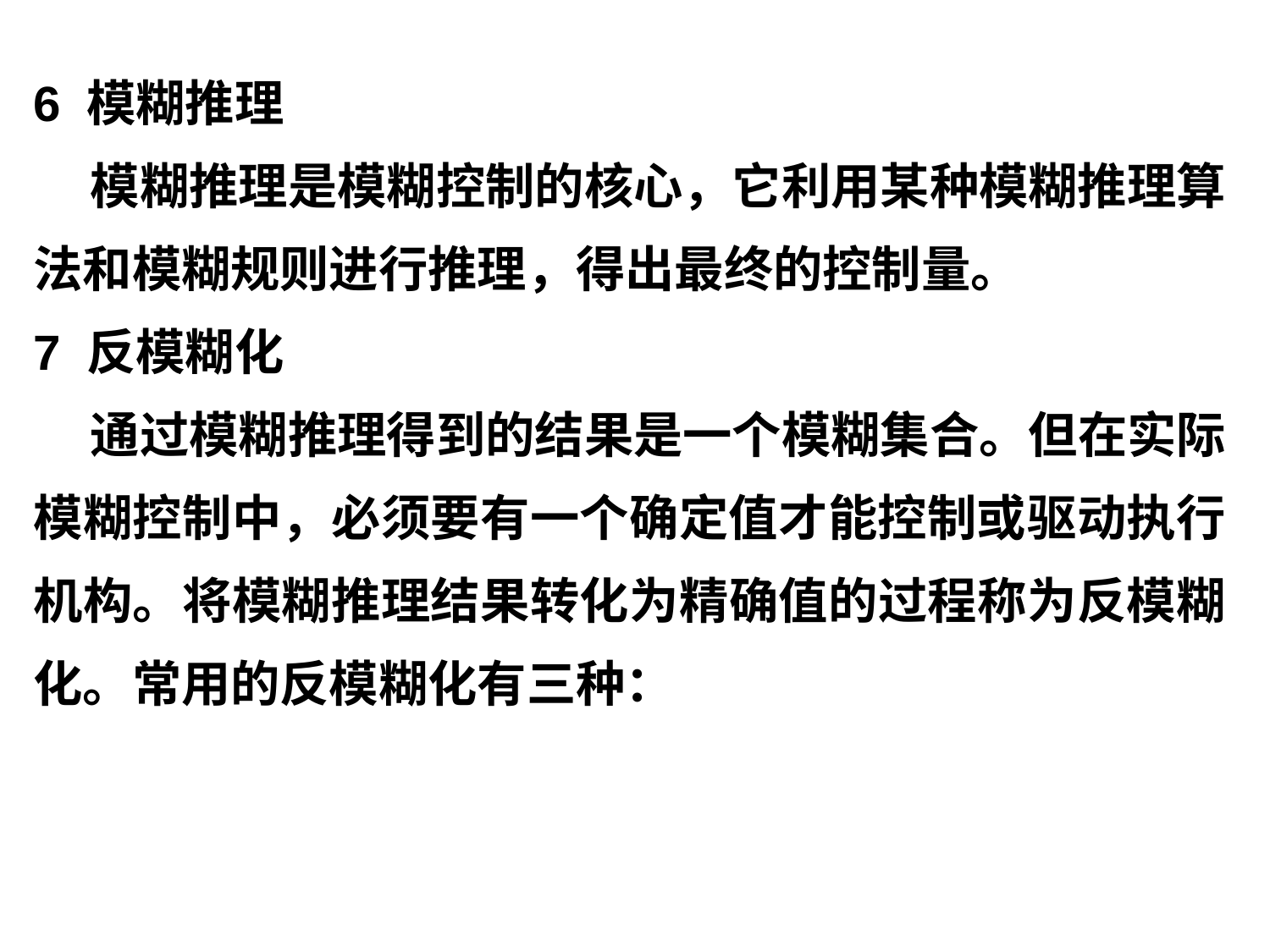

6 模糊推理
    模糊推理是模糊控制的核心，它利用某种模糊推理算法和模糊规则进行推理，得出最终的控制量。
7 反模糊化
    通过模糊推理得到的结果是一个模糊集合。但在实际模糊控制中，必须要有一个确定值才能控制或驱动执行机构。将模糊推理结果转化为精确值的过程称为反模糊化。常用的反模糊化有三种：